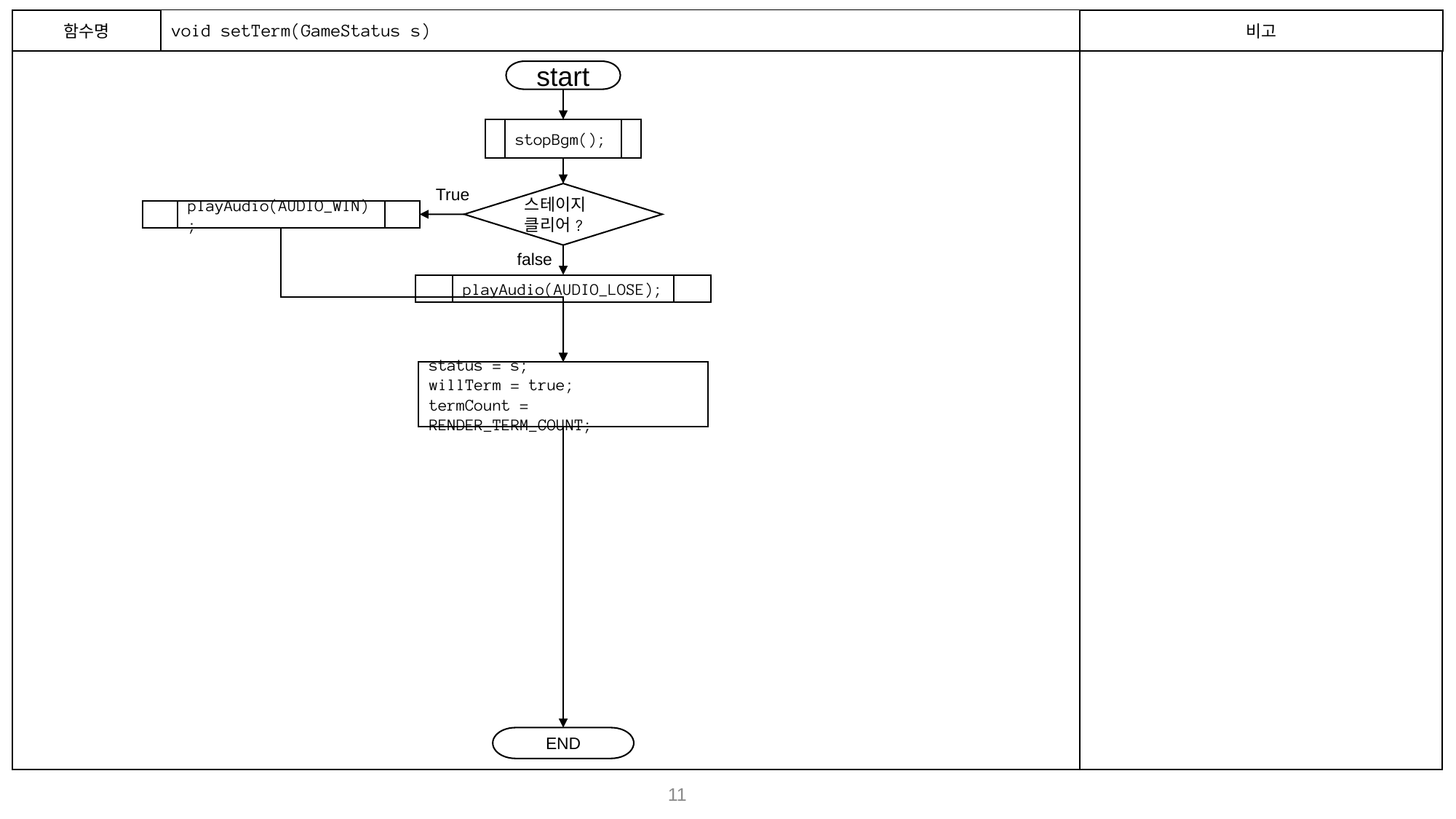

함수명
# void setTerm(GameStatus s)
비고

start
stopBgm();
True
스테이지 클리어?
playAudio(AUDIO_WIN);
false
playAudio(AUDIO_LOSE);
status = s;
willTerm = true;
termCount = RENDER_TERM_COUNT;
END
11